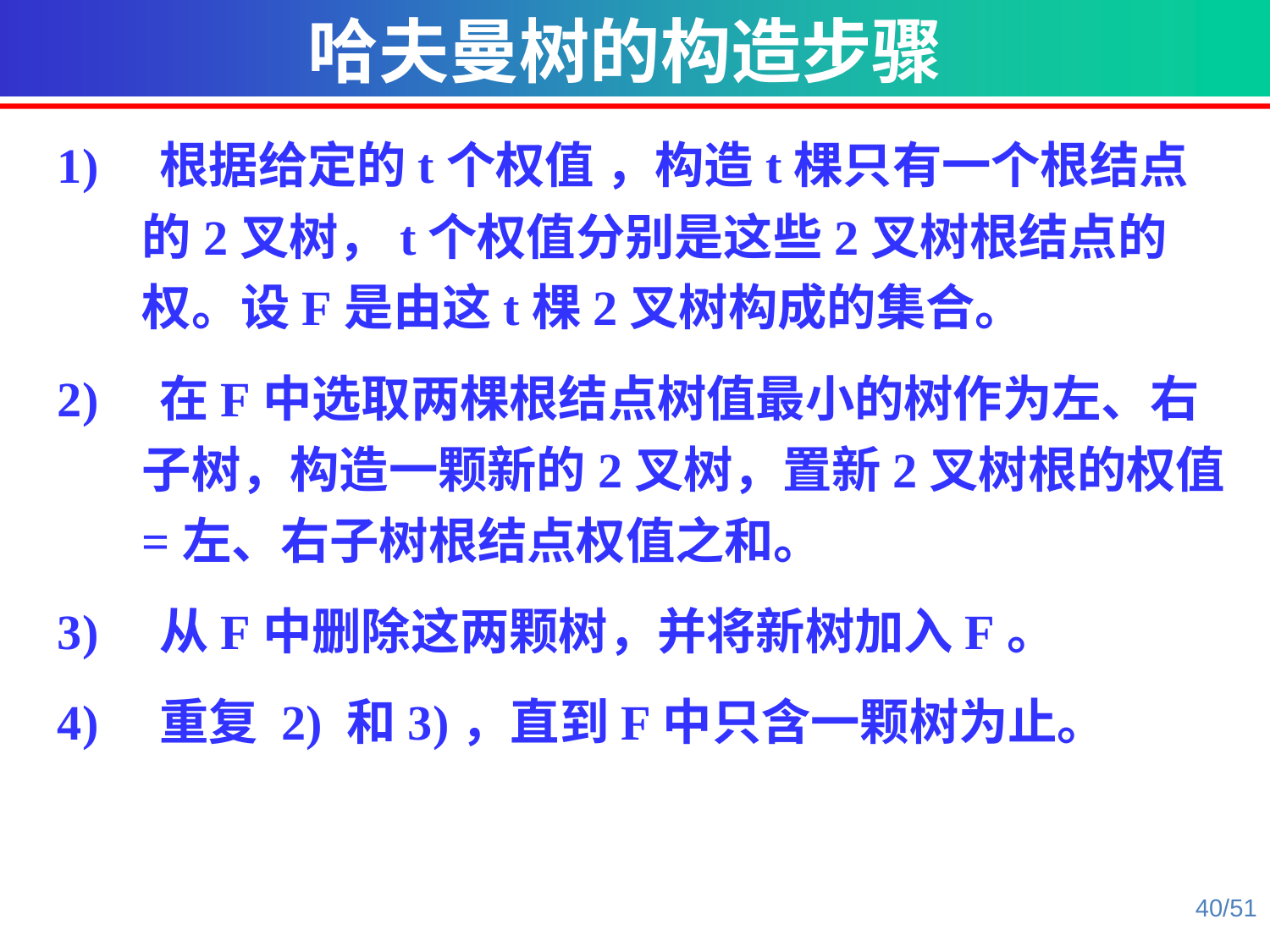

哈夫曼树的构造步骤
1)    根据给定的t个权值 ，构造t棵只有一个根结点的2叉树，t个权值分别是这些2叉树根结点的权。设F是由这t棵2叉树构成的集合。
2)    在F中选取两棵根结点树值最小的树作为左、右子树，构造一颗新的2叉树，置新2叉树根的权值=左、右子树根结点权值之和。
3)    从F中删除这两颗树，并将新树加入F。
4)    重复 2) 和3)，直到F中只含一颗树为止。
40/51